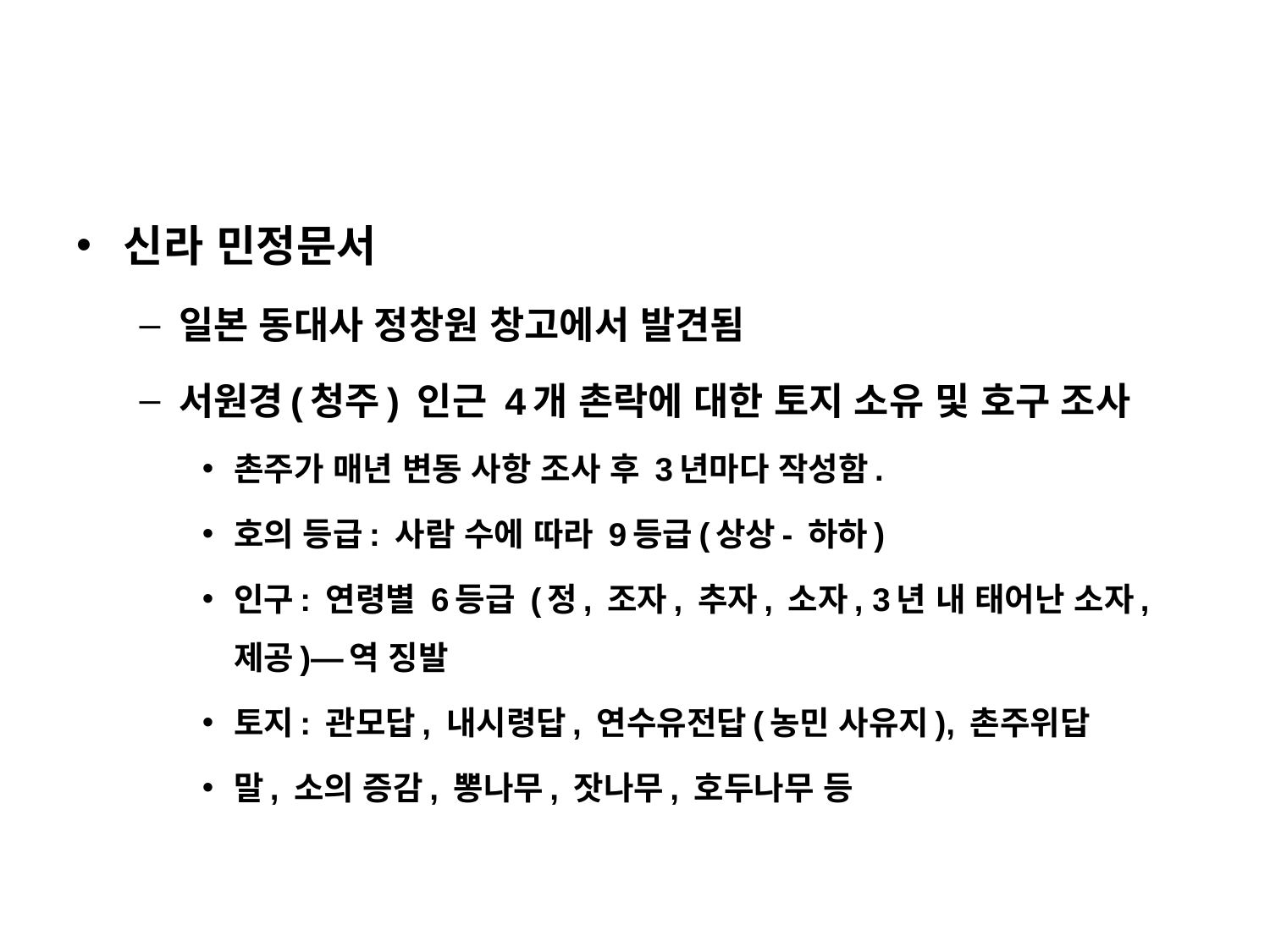

신라 민정문서
일본 동대사 정창원 창고에서 발견됨
서원경(청주) 인근 4개 촌락에 대한 토지 소유 및 호구 조사
촌주가 매년 변동 사항 조사 후 3년마다 작성함.
호의 등급: 사람 수에 따라 9등급(상상- 하하)
인구: 연령별 6등급 (정, 조자, 추자, 소자, 3년 내 태어난 소자, 제공)—역 징발
토지: 관모답, 내시령답, 연수유전답(농민 사유지), 촌주위답
말, 소의 증감, 뽕나무, 잣나무, 호두나무 등